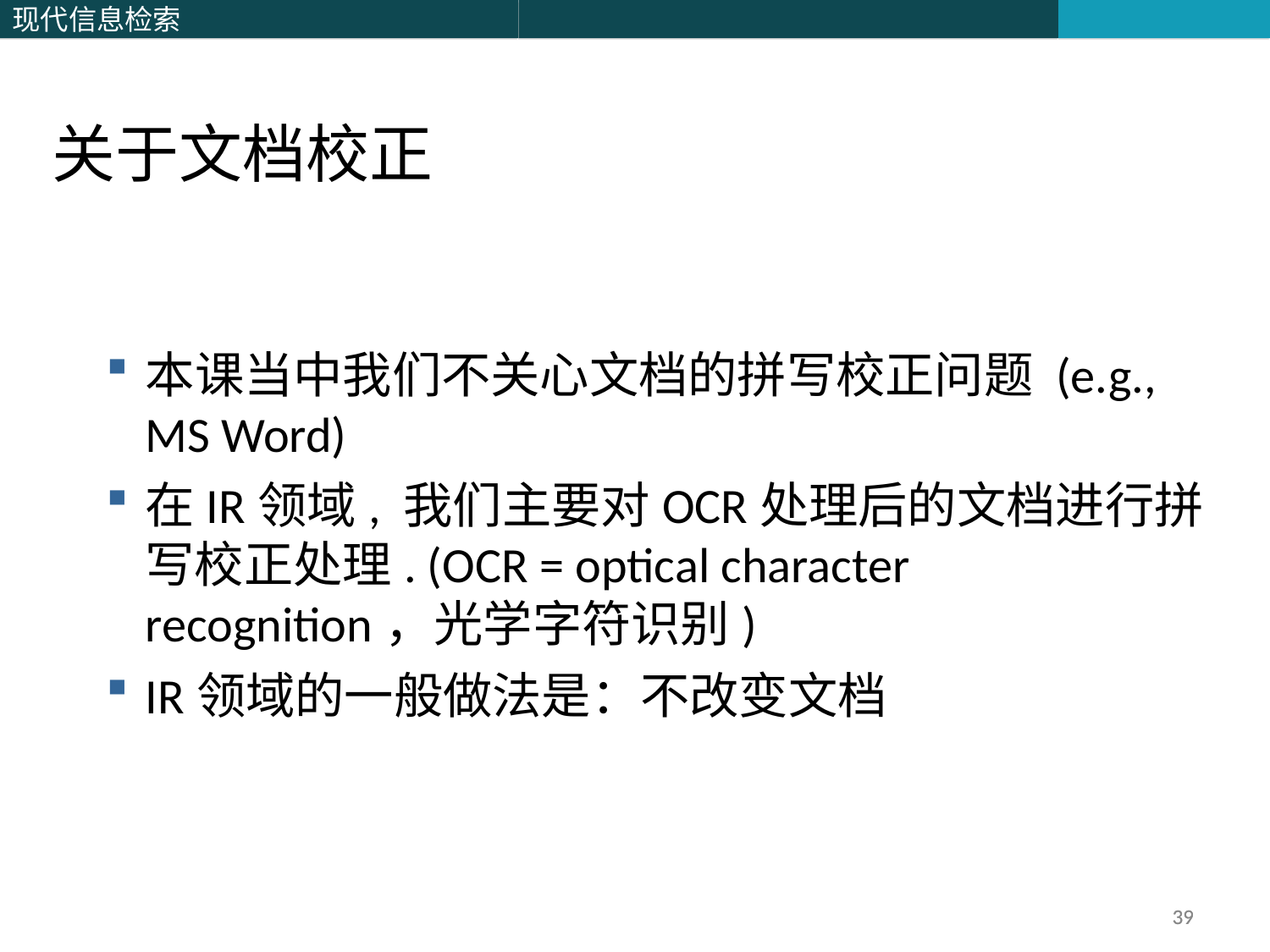

关于文档校正
本课当中我们不关心文档的拼写校正问题 (e.g., MS Word)
在IR领域, 我们主要对OCR处理后的文档进行拼写校正处理. (OCR = optical character recognition，光学字符识别)
IR领域的一般做法是：不改变文档
39
39